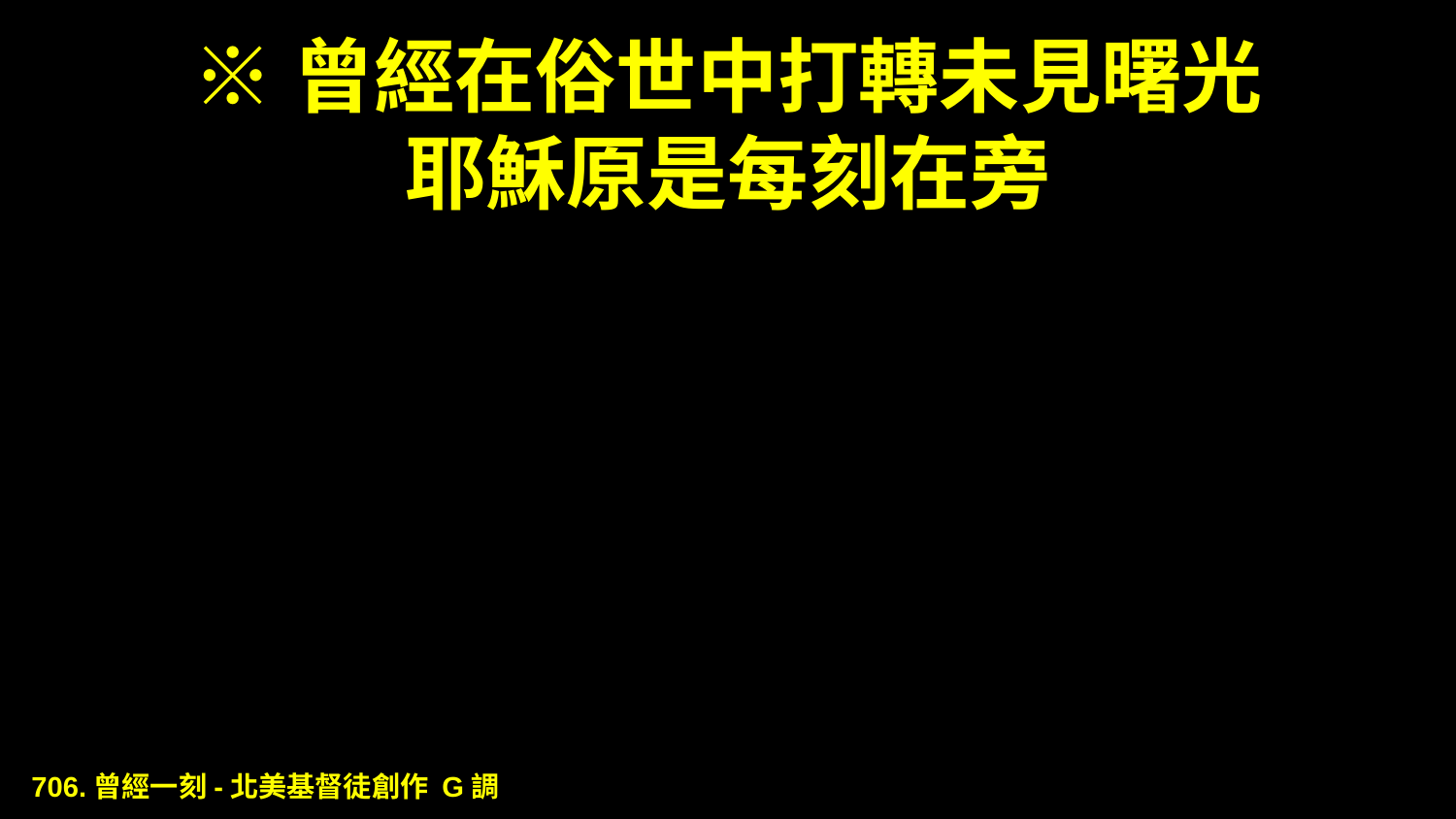

# ※曾經在俗世中打轉未見曙光 耶穌原是每刻在旁
706.曾經一刻-北美基督徒創作 G調